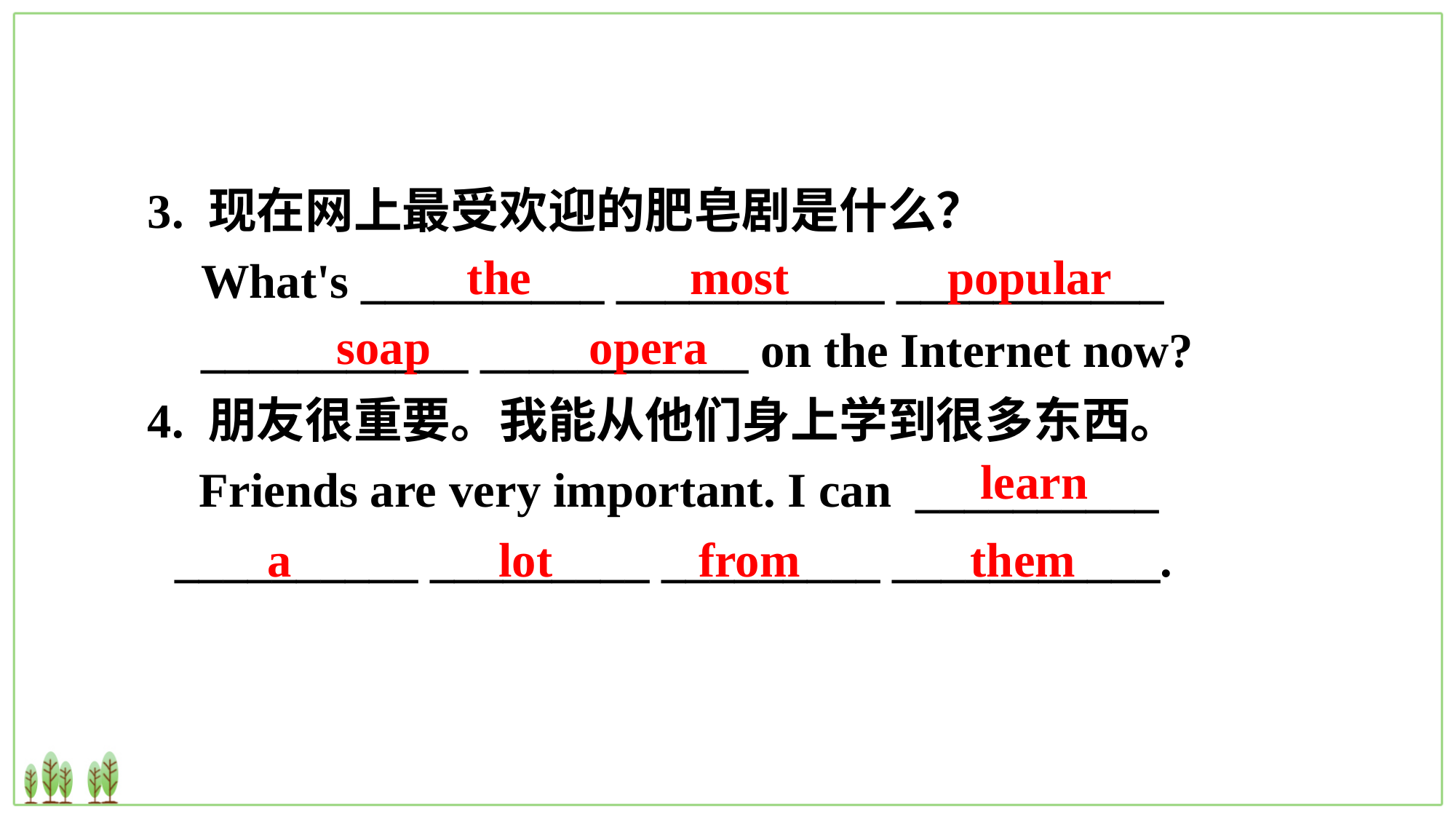

3. 现在网上最受欢迎的肥皂剧是什么？
What's __________ ___________ ___________ ___________ ___________ on the Internet now?
4. 朋友很重要。我能从他们身上学到很多东西。
  Friends are very important. I can  __________ __________ _________ _________ ___________.
                     the             most             popular             soap             opera
learn
a                 lot            from              them